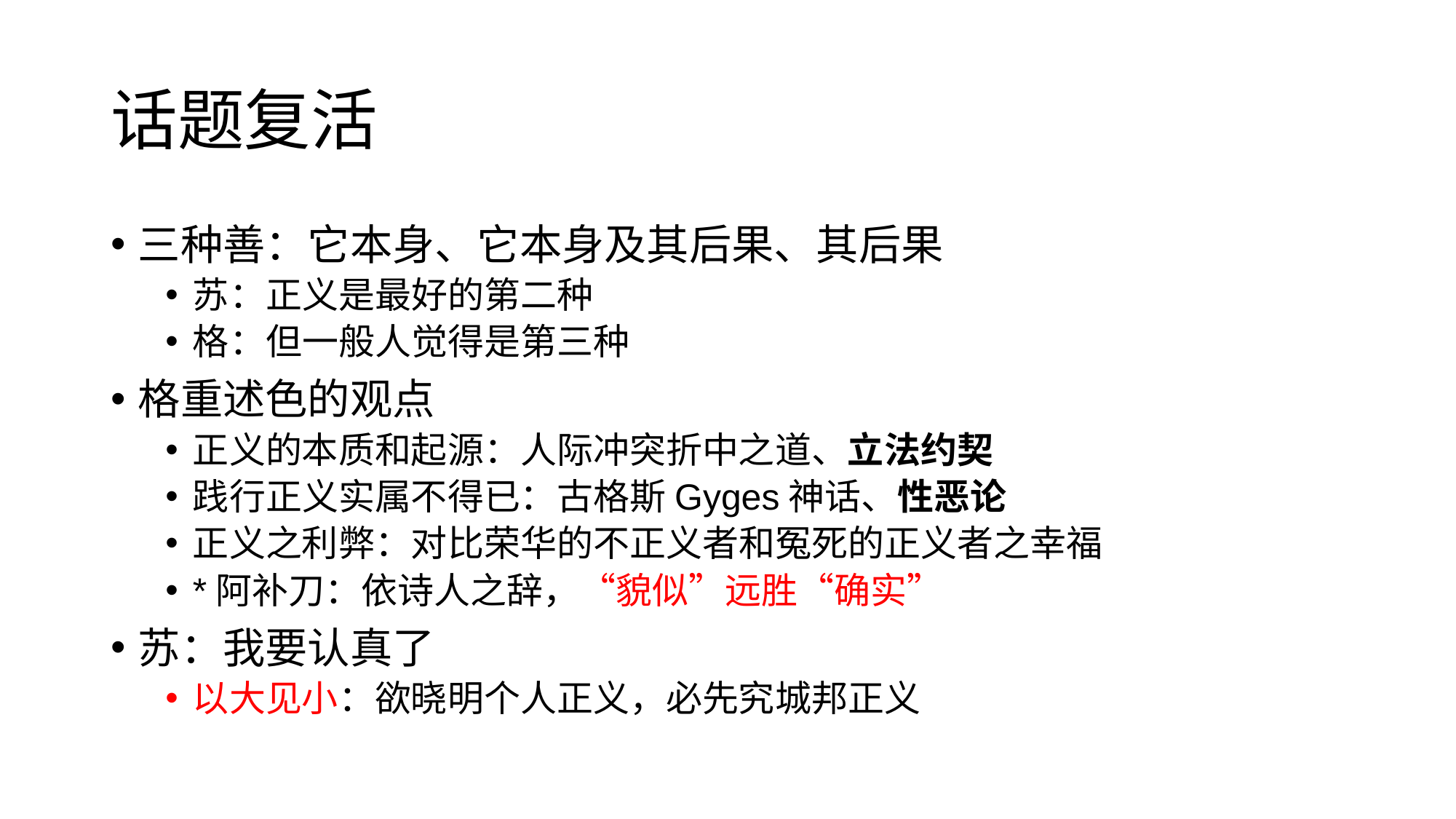

# 话题复活
三种善：它本身、它本身及其后果、其后果
苏：正义是最好的第二种
格：但一般人觉得是第三种
格重述色的观点
正义的本质和起源：人际冲突折中之道、立法约契
践行正义实属不得已：古格斯Gyges神话、性恶论
正义之利弊：对比荣华的不正义者和冤死的正义者之幸福
*阿补刀：依诗人之辞，“貌似”远胜“确实”
苏：我要认真了
以大见小：欲晓明个人正义，必先究城邦正义